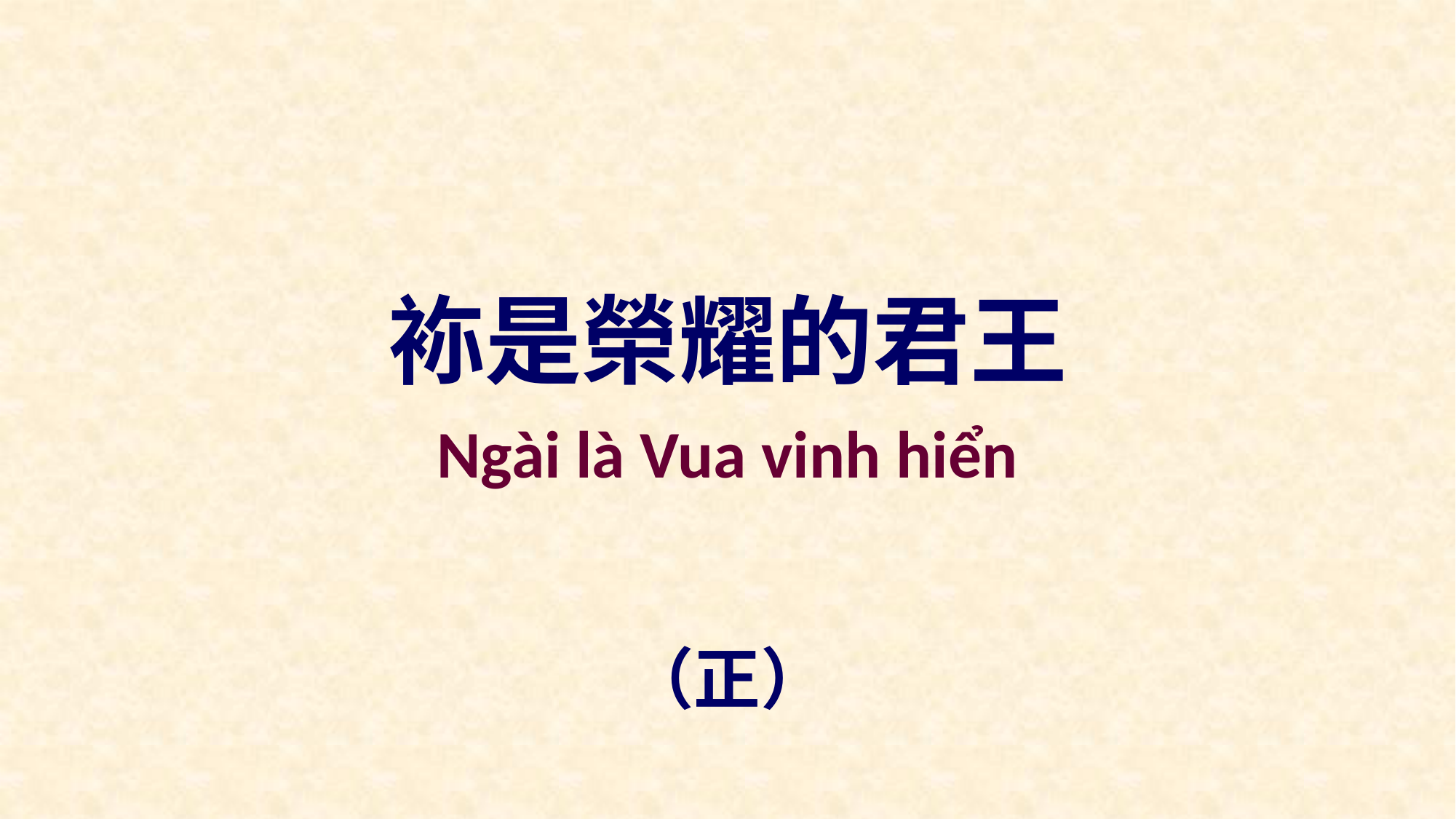

袮是榮耀的君王
Ngài là Vua vinh hiển
（正）